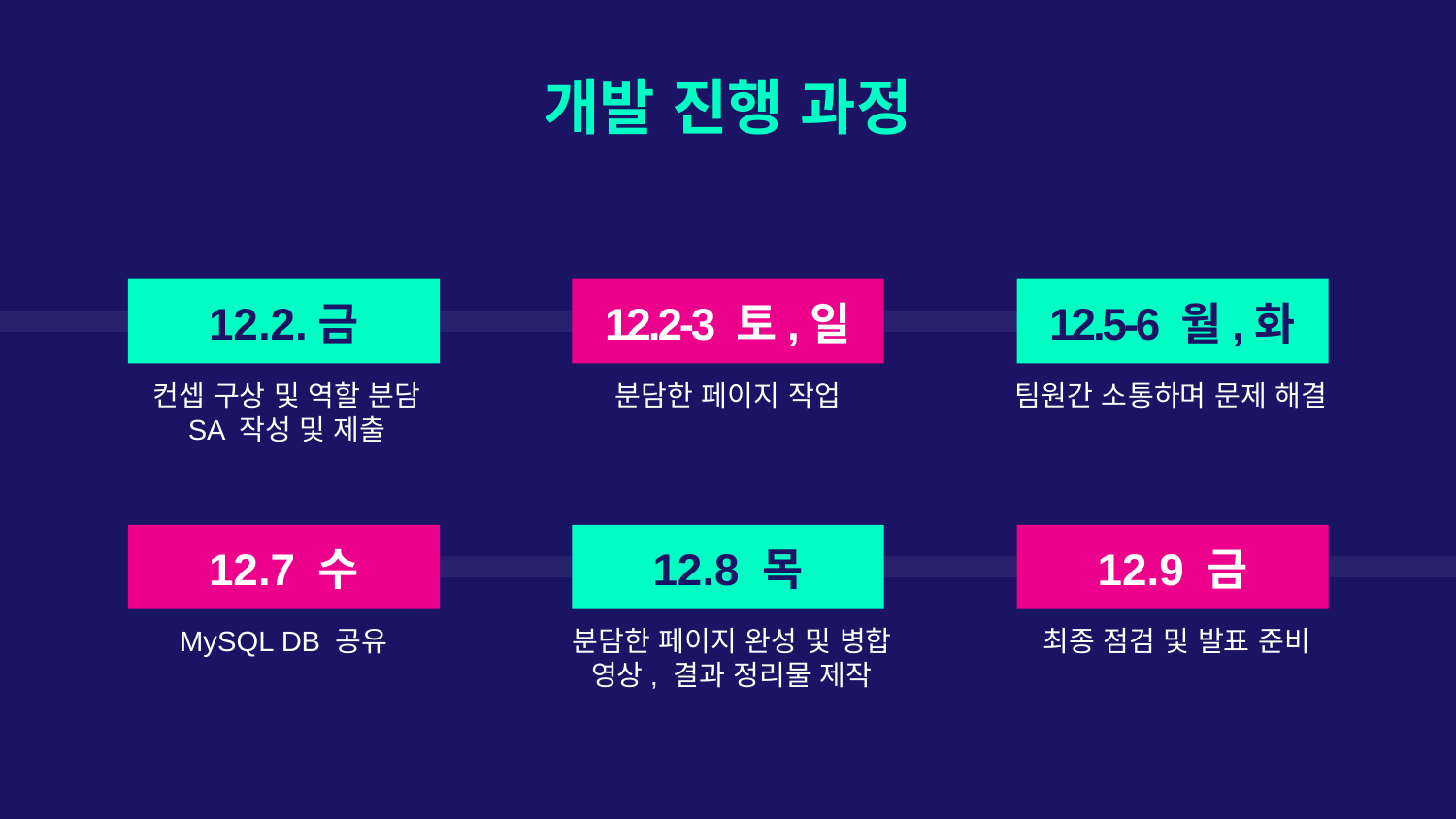

개발 진행 과정
12.2.금
12.2-3 토,일
# 12.5-6 월,화
컨셉 구상 및 역할 분담
SA 작성 및 제출

분담한 페이지 작업

팀원간 소통하며 문제 해결

12.7 수
12.8 목
12.9 금
MySQL DB 공유

분담한 페이지 완성 및 병합
영상, 결과 정리물 제작

최종 점검 및 발표 준비